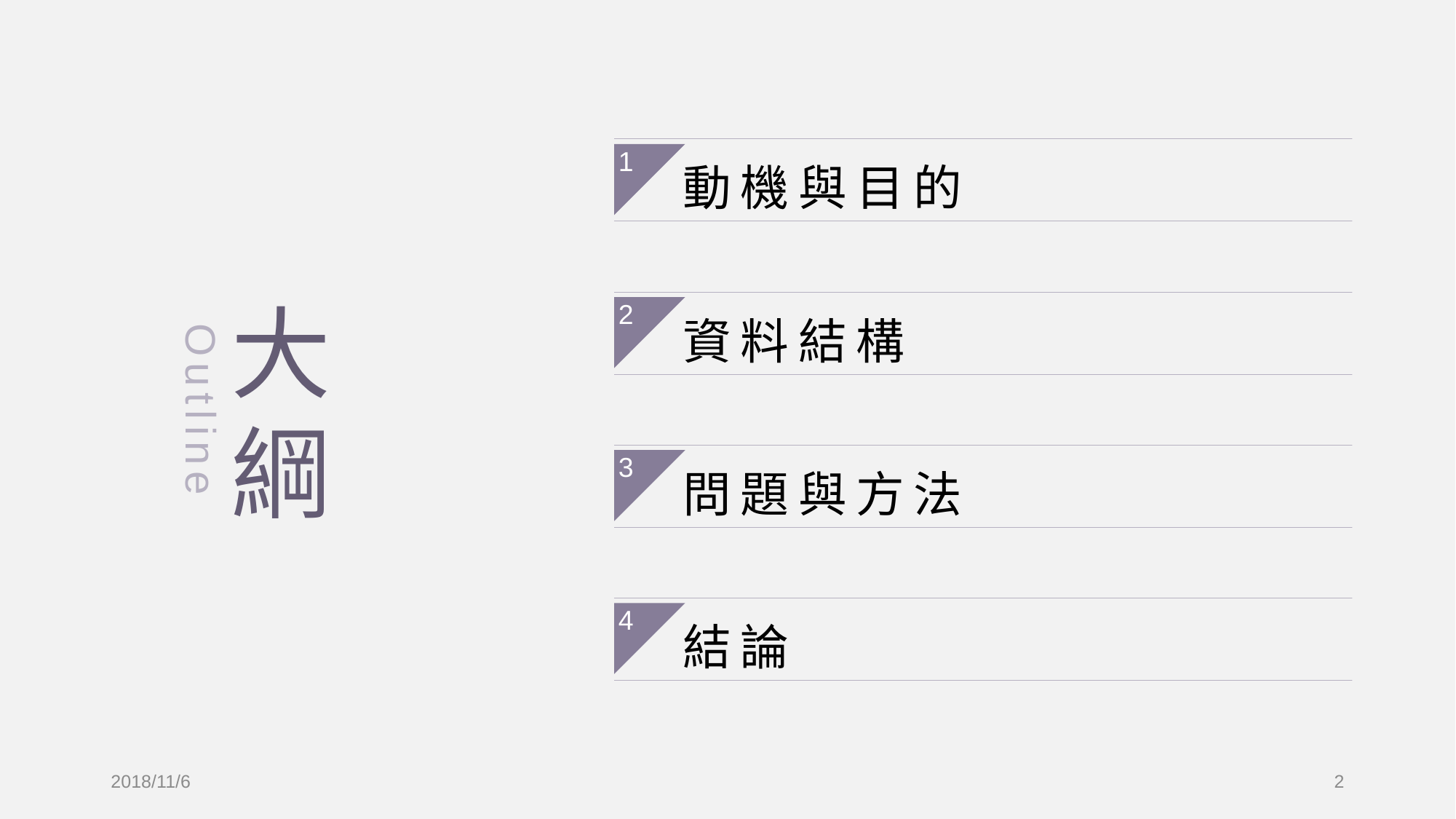

動機與目的
1
資料結構
2
問題與方法
3
結論
4
大綱
Outline
2018/11/6
2